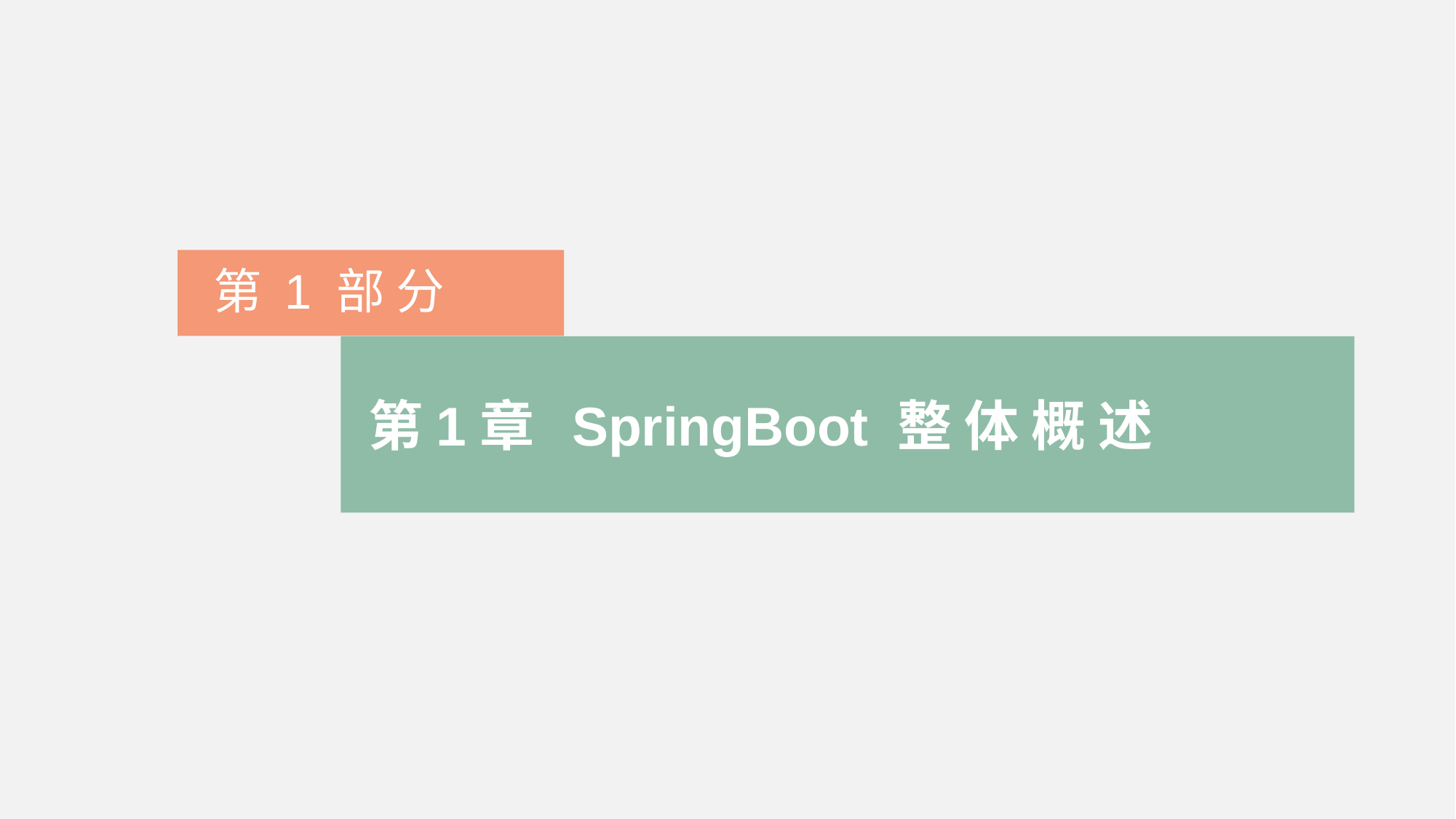

第 1 部 分

第1章  SpringBoot 整 体 概 述